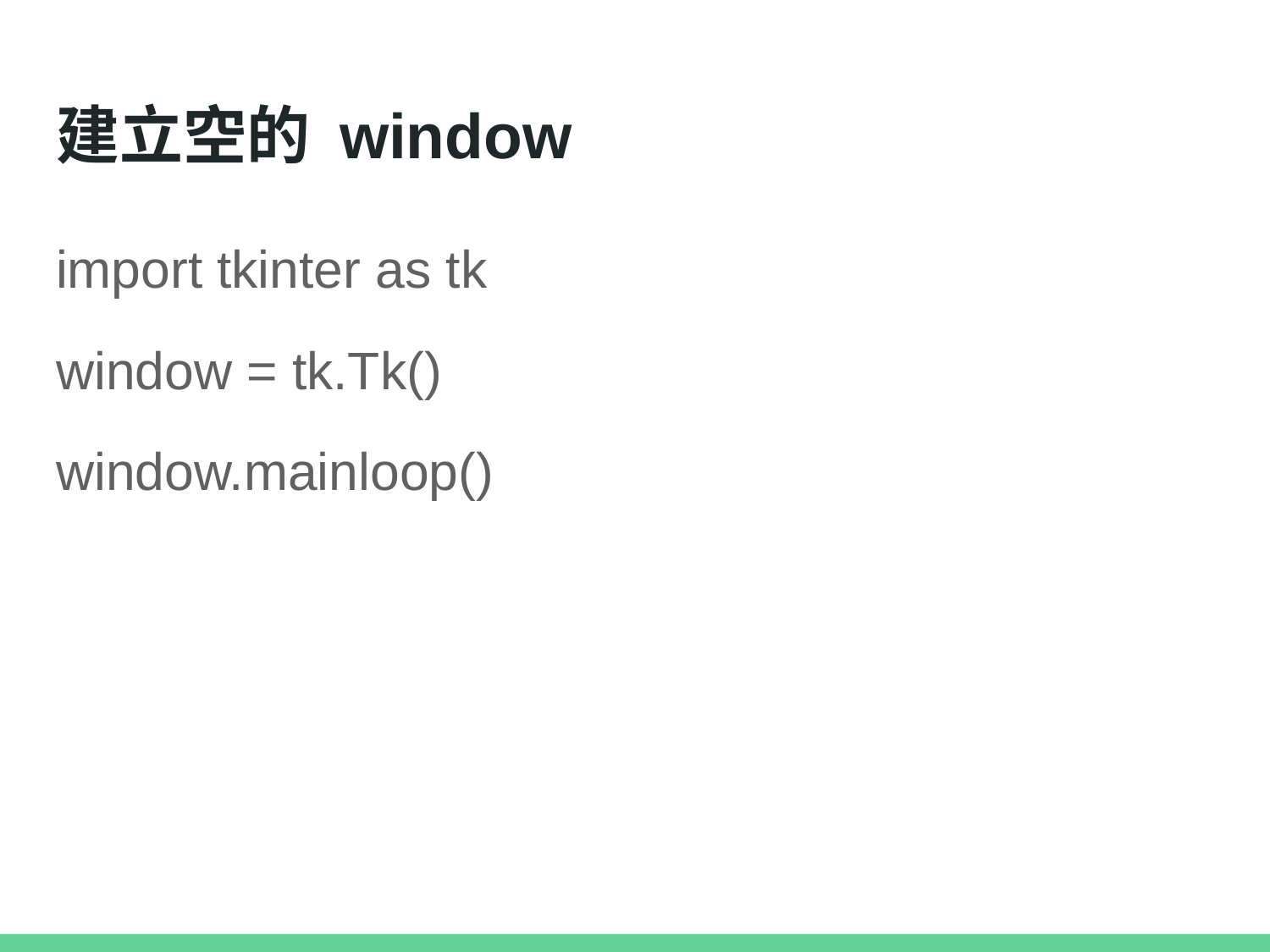

# 建立空的 window
import tkinter as tk
window = tk.Tk()
window.mainloop()